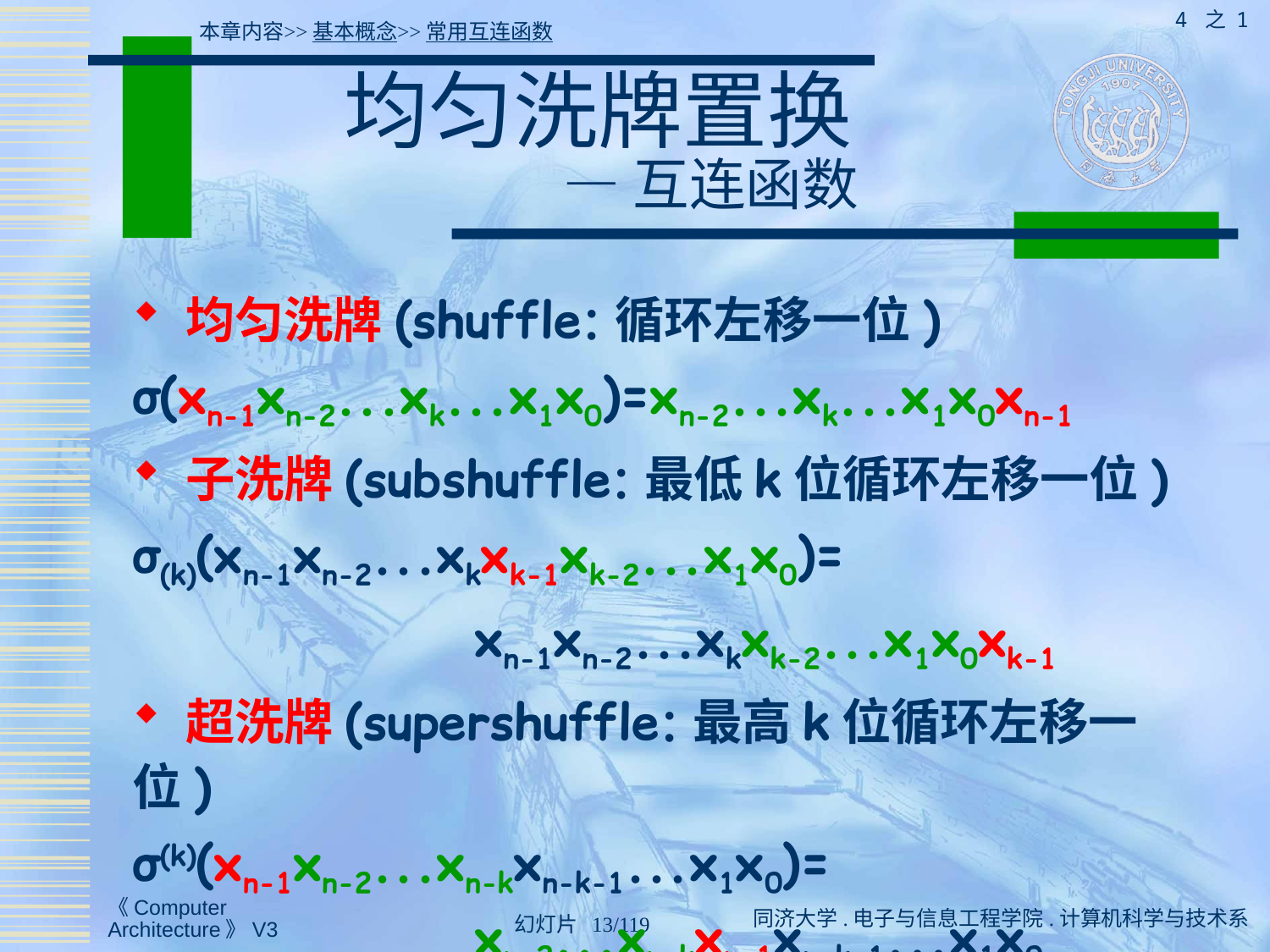

4 之 1
本章内容>>基本概念>>常用互连函数
# 均匀洗牌置换 — 互连函数
 均匀洗牌(shuffle:循环左移一位)
σ(xn-1xn-2...xk...x1x0)=xn-2...xk...x1x0xn-1
 子洗牌(subshuffle:最低k位循环左移一位)
σ(k)(xn-1xn-2...xkxk-1xk-2...x1x0)=
                xn-1xn-2...xkxk-2...x1x0xk-1
 超洗牌(supershuffle:最高k位循环左移一位)
σ(k)(xn-1xn-2...xn-kxn-k-1...x1x0)=
                xn-2...xn-kxn-1xn-k-1...x1x0